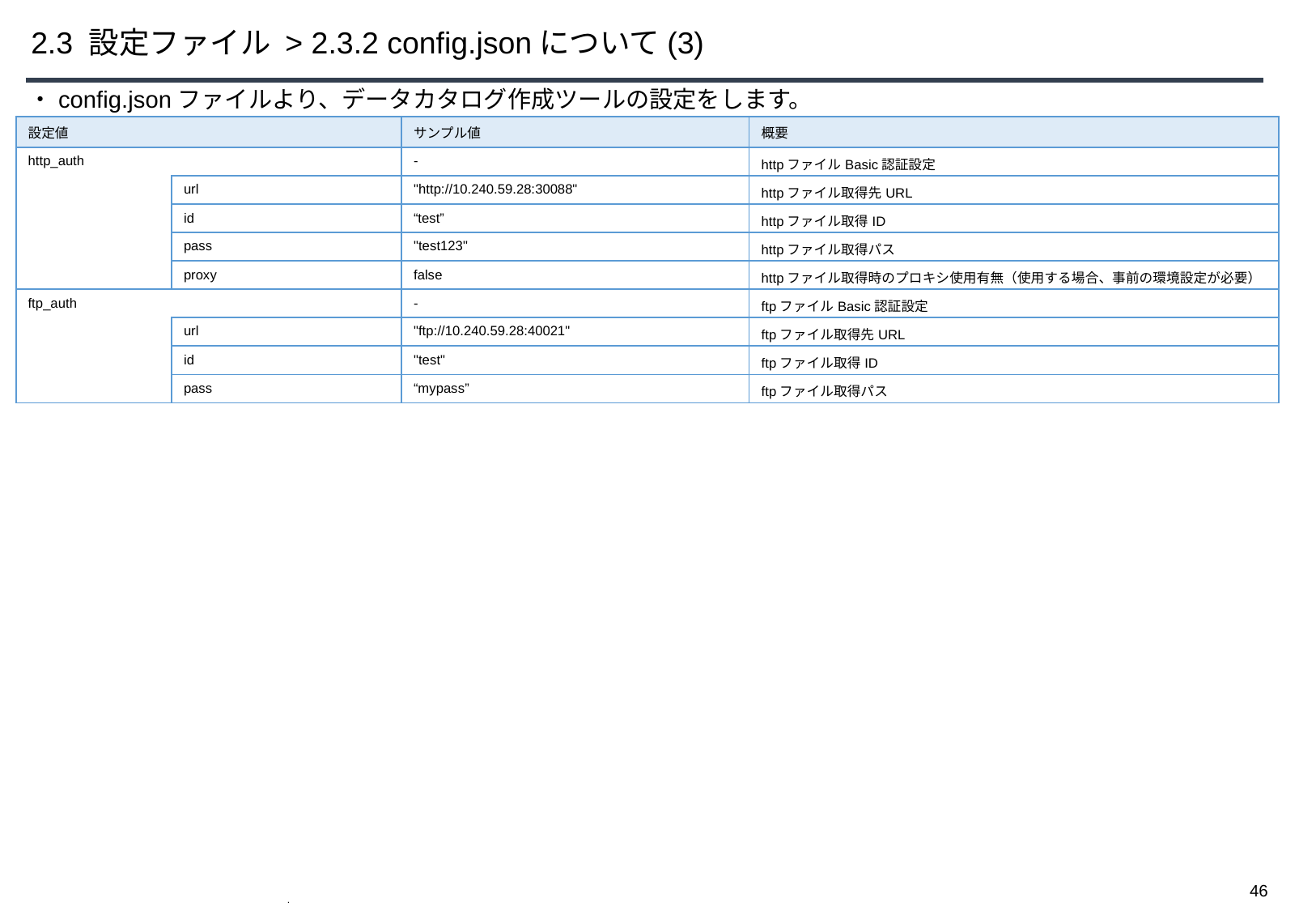

# 2.3 設定ファイル > 2.3.2 config.jsonについて(3)
・config.jsonファイルより、データカタログ作成ツールの設定をします。
| 設定値 |  | サンプル値 | 概要 |
| --- | --- | --- | --- |
| http\_auth |  | - | httpファイルBasic認証設定 |
|  | url | "http://10.240.59.28:30088" | httpファイル取得先URL |
|  | id | “test” | httpファイル取得ID |
|  | pass | "test123" | httpファイル取得パス |
|  | proxy | false | httpファイル取得時のプロキシ使用有無（使用する場合、事前の環境設定が必要） |
| ftp\_auth |  | - | ftpファイルBasic認証設定 |
|  | url | "ftp://10.240.59.28:40021" | ftpファイル取得先URL |
|  | id | "test" | ftpファイル取得ID |
|  | pass | “mypass” | ftpファイル取得パス |